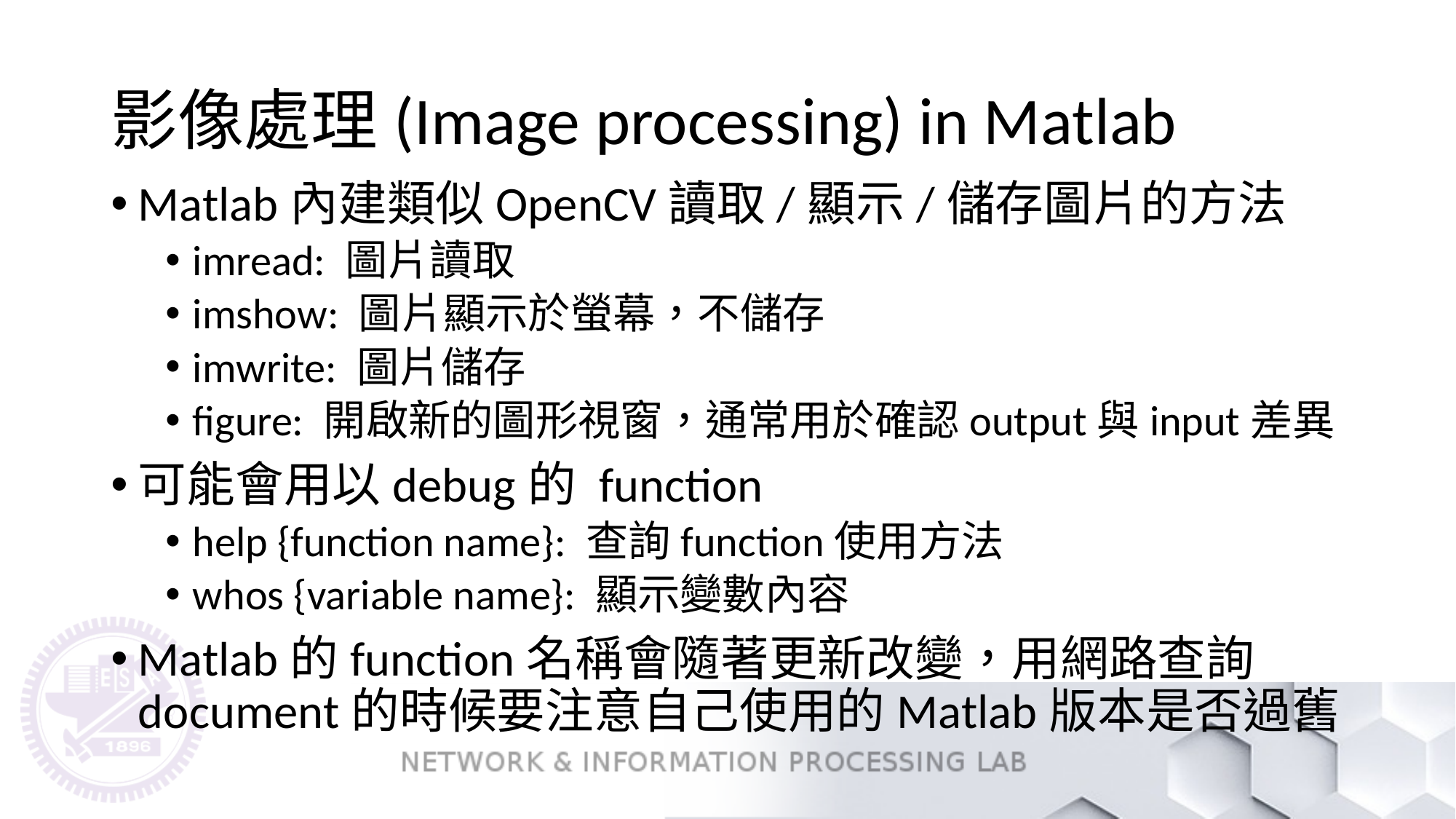

# 影像處理(Image processing) in Matlab
Matlab內建類似OpenCV讀取/顯示/儲存圖片的方法
imread: 圖片讀取
imshow: 圖片顯示於螢幕，不儲存
imwrite: 圖片儲存
figure: 開啟新的圖形視窗，通常用於確認output與input差異
可能會用以debug的 function
help {function name}: 查詢function使用方法
whos {variable name}: 顯示變數內容
Matlab的function名稱會隨著更新改變，用網路查詢document的時候要注意自己使用的Matlab版本是否過舊